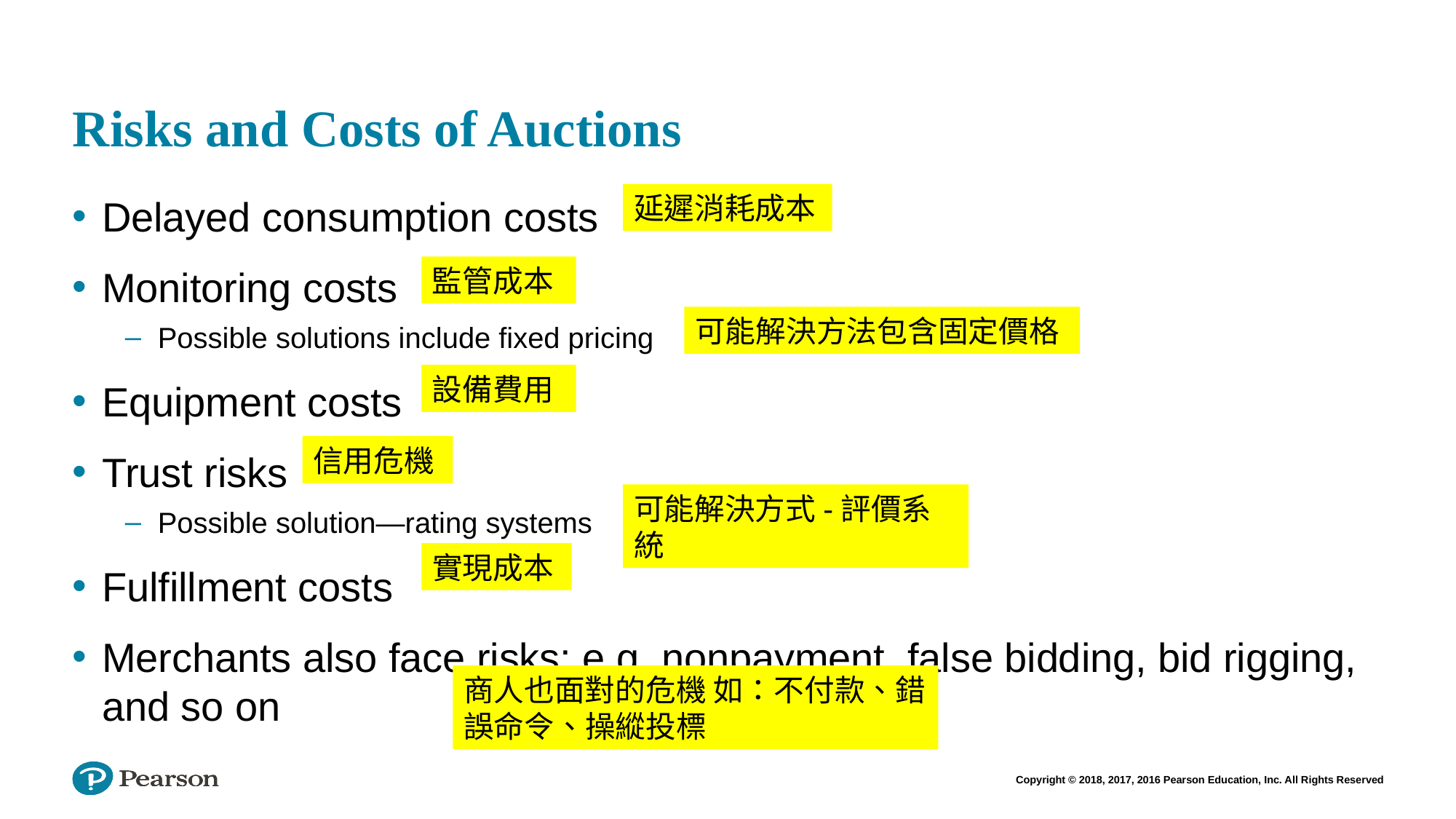

# Risks and Costs of Auctions
延遲消耗成本
Delayed consumption costs
Monitoring costs
Possible solutions include fixed pricing
Equipment costs
Trust risks
Possible solution—rating systems
Fulfillment costs
Merchants also face risks; e.g. nonpayment, false bidding, bid rigging, and so on
監管成本
可能解決方法包含固定價格
設備費用
信用危機
可能解決方式-評價系統
實現成本
商人也面對的危機 如：不付款、錯誤命令、操縱投標